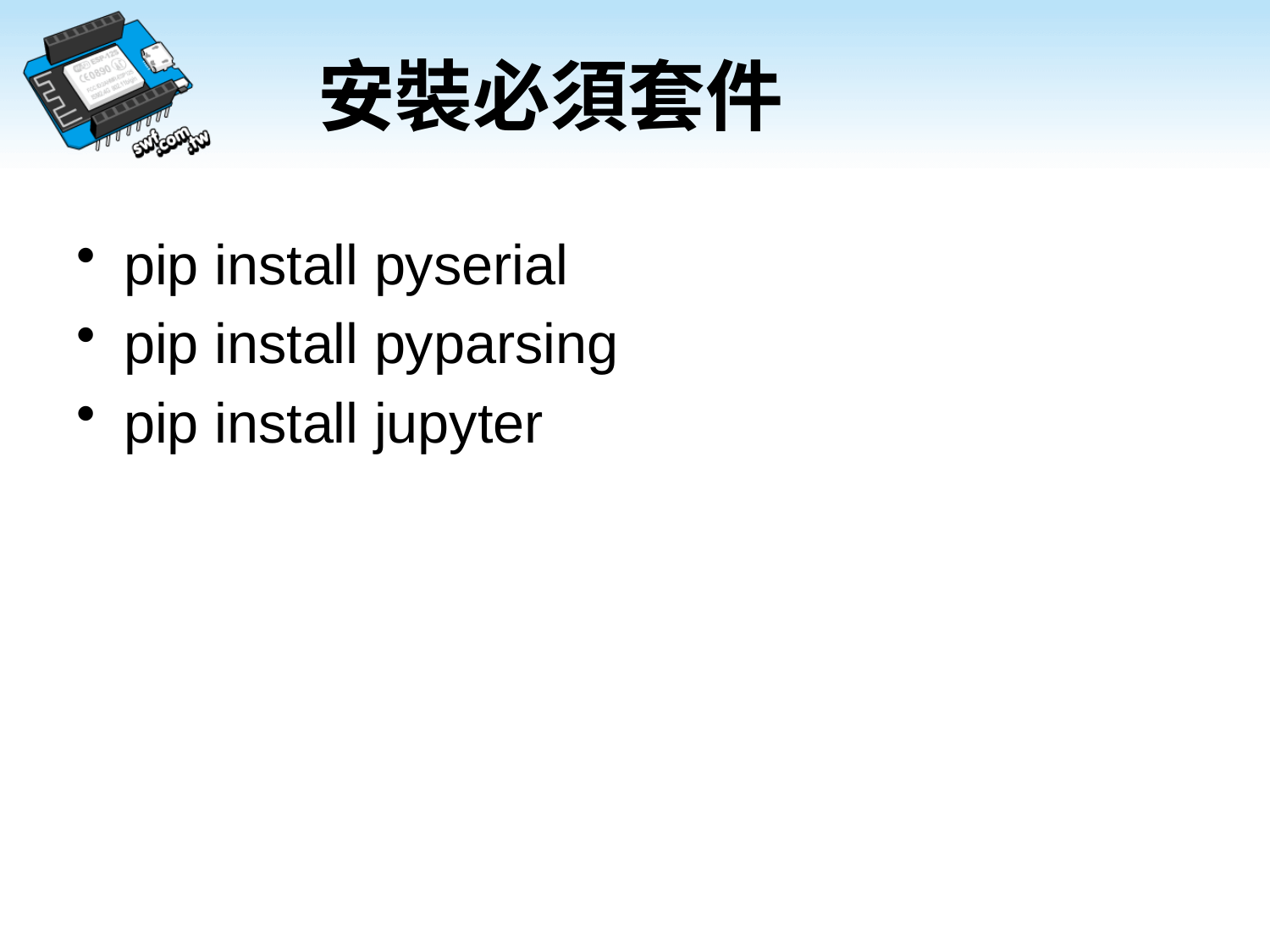

# 安裝必須套件
pip install pyserial
pip install pyparsing
pip install jupyter